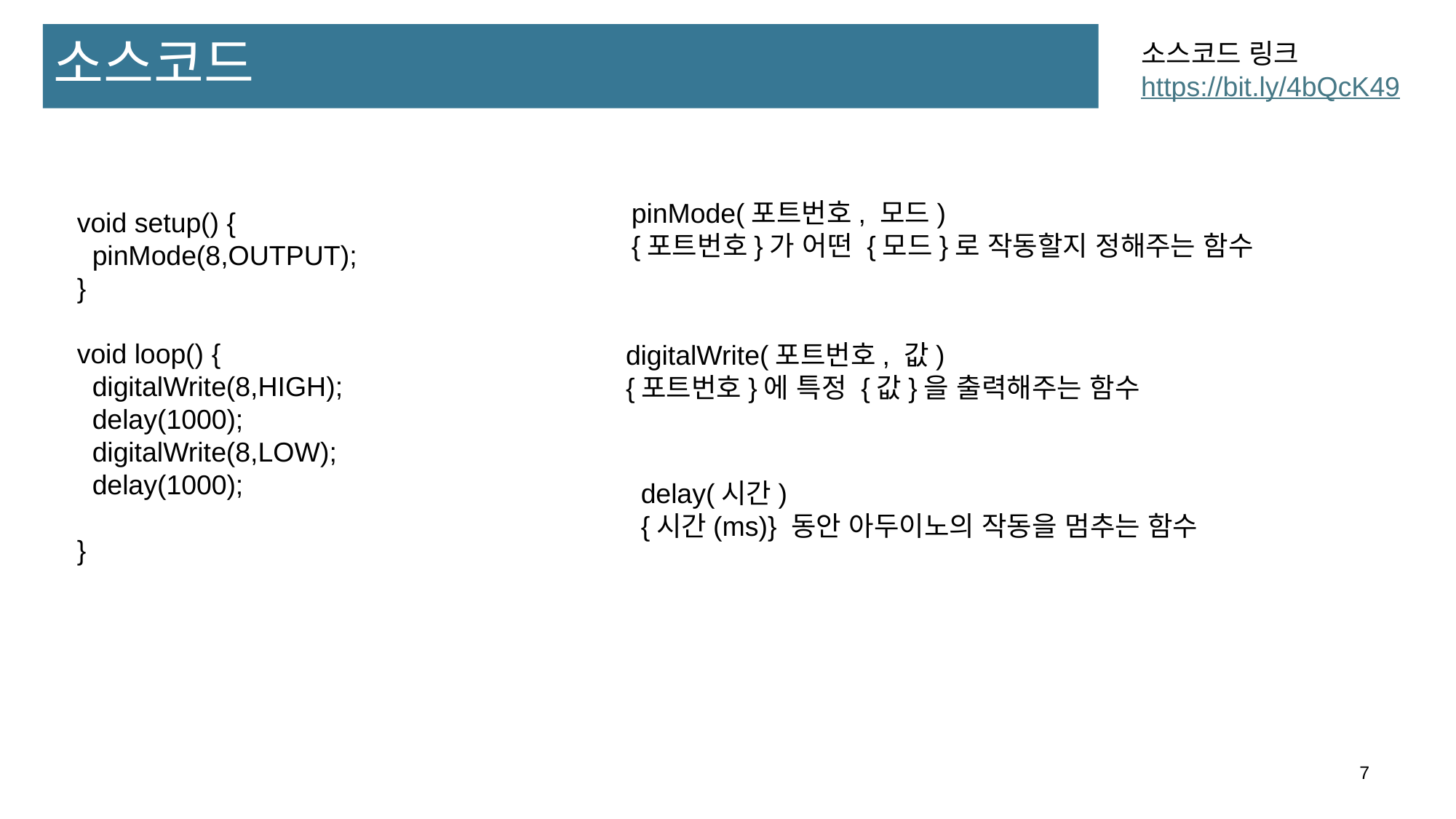

소스코드
소스코드 링크
https://bit.ly/4bQcK49
pinMode(포트번호, 모드)
{포트번호}가 어떤 {모드}로 작동할지 정해주는 함수
void setup() {
  pinMode(8,OUTPUT);
}
void loop() {
  digitalWrite(8,HIGH);
  delay(1000);
  digitalWrite(8,LOW);
  delay(1000);
}

digitalWrite(포트번호, 값)
{포트번호}에 특정 {값}을 출력해주는 함수
delay(시간)
{시간(ms)} 동안 아두이노의 작동을 멈추는 함수